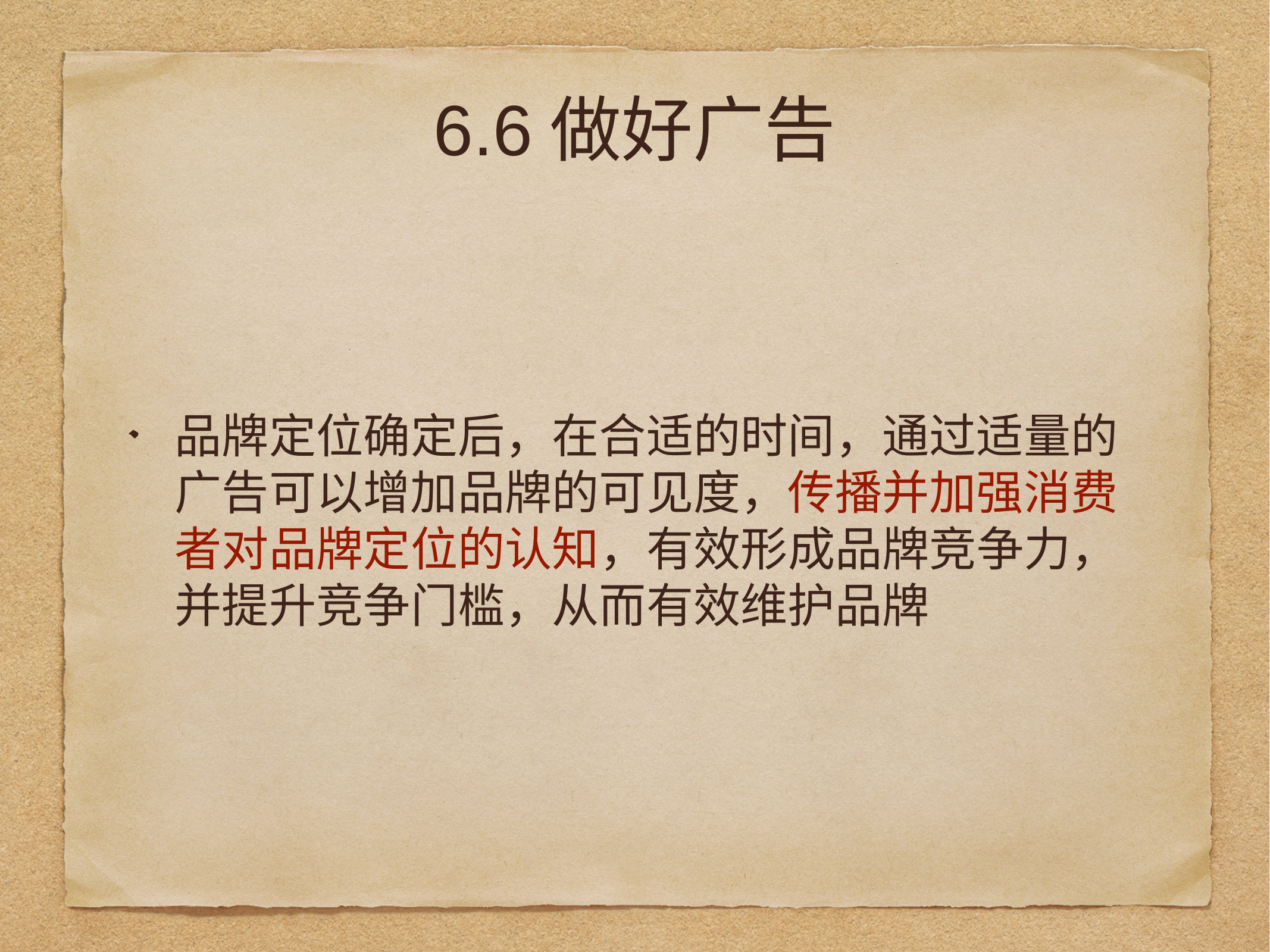

# 6.6做好广告
品牌定位确定后，在合适的时间，通过适量的广告可以增加品牌的可见度，传播并加强消费者对品牌定位的认知，有效形成品牌竞争力，并提升竞争门槛，从而有效维护品牌